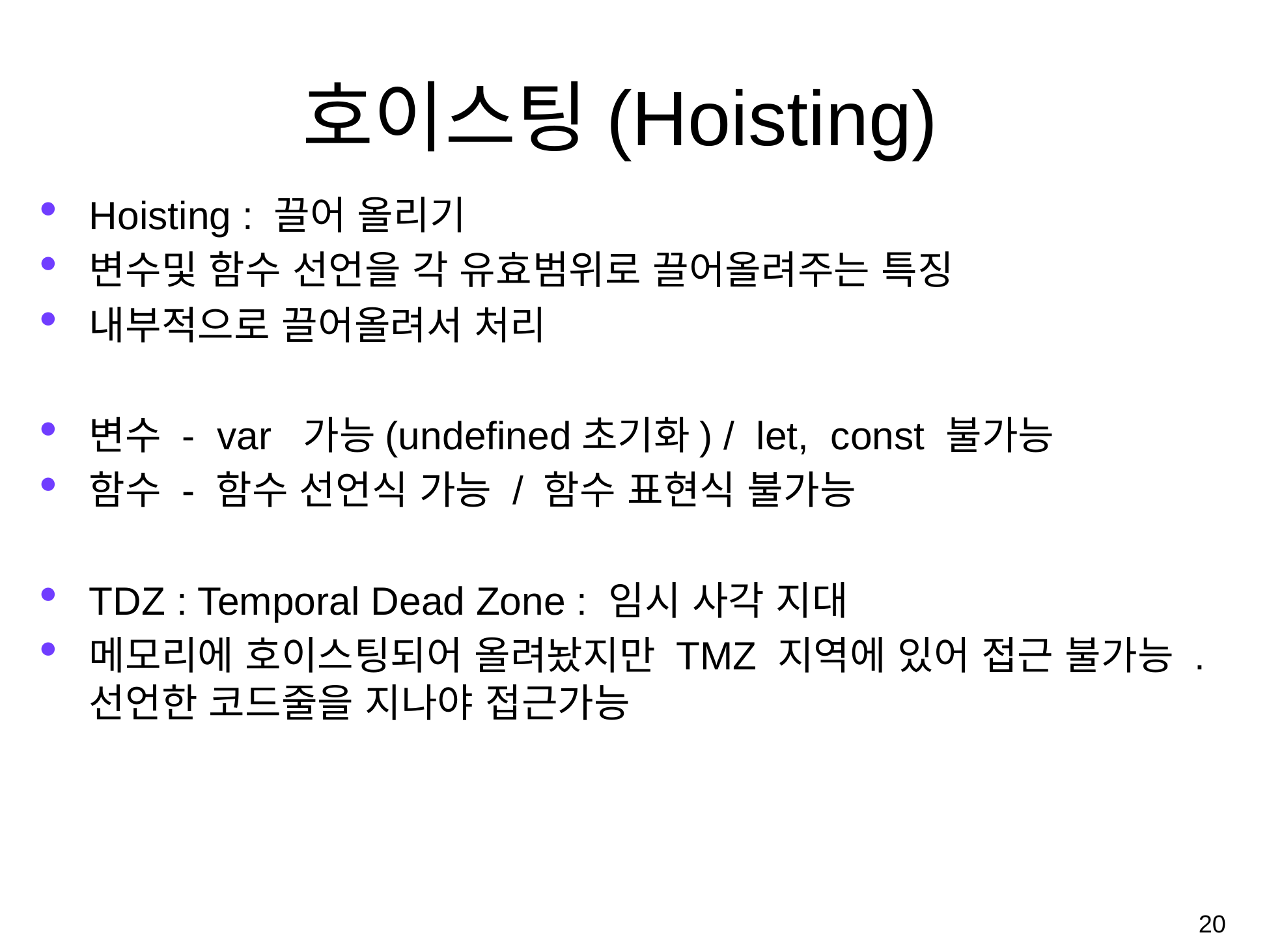

# 호이스팅(Hoisting)
Hoisting : 끌어 올리기
변수및 함수 선언을 각 유효범위로 끌어올려주는 특징
내부적으로 끌어올려서 처리

변수 -  var  가능(undefined초기화) /  let,  const 불가능
함수 - 함수 선언식 가능 / 함수 표현식 불가능

TDZ : Temporal Dead Zone : 임시 사각 지대
메모리에 호이스팅되어 올려놨지만 TMZ 지역에 있어 접근 불가능 . 선언한 코드줄을 지나야 접근가능

20